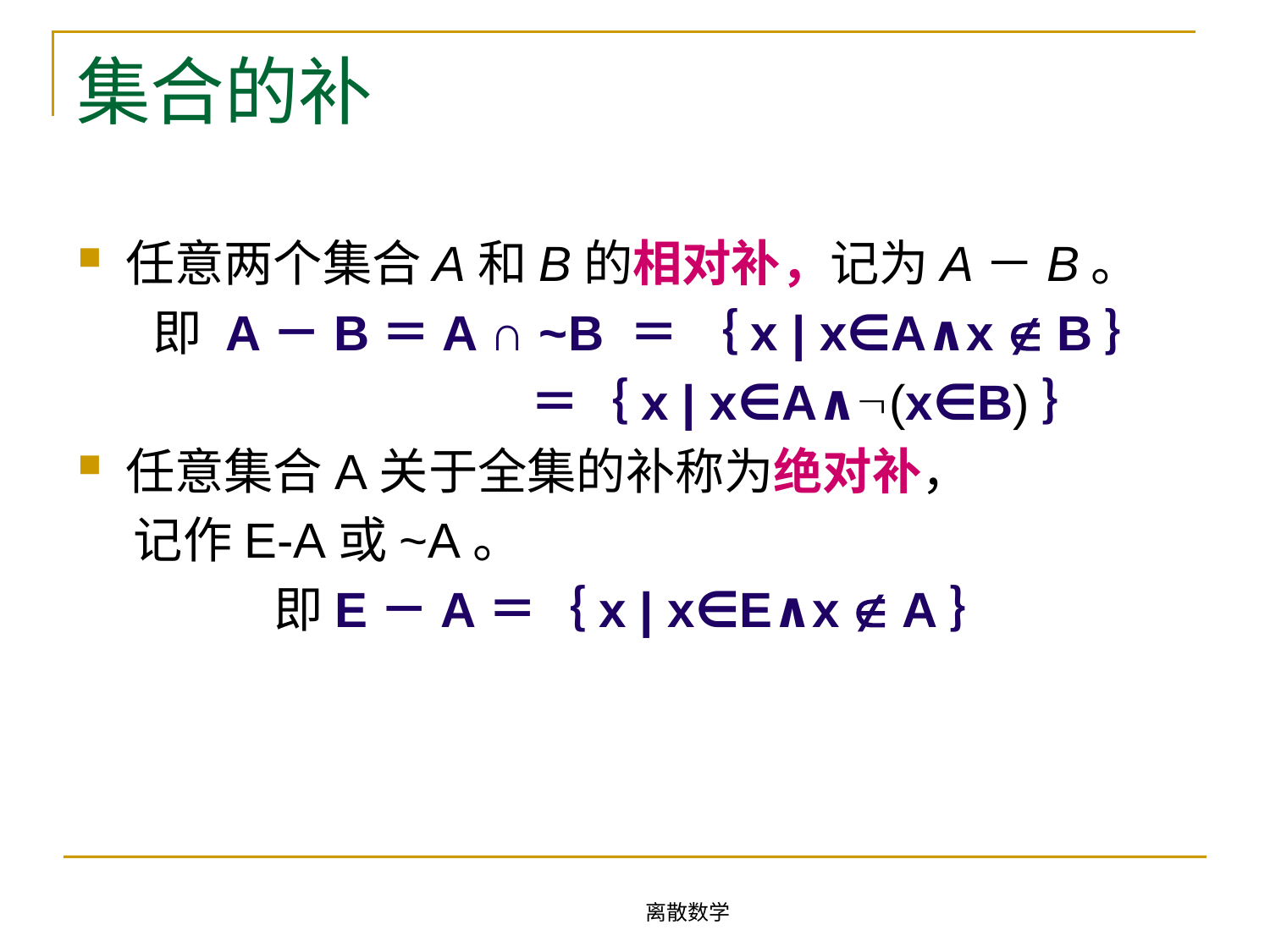

# 集合的补
任意两个集合A和B的相对补，记为A－B。
  即 A－B＝A ∩ ~B ＝ ｛x | x∈A∧x ∉ B｝
                              ＝｛x | x∈A∧¬(x∈B)｝
任意集合A关于全集的补称为绝对补，
    记作E-A或~A。
即E－A＝｛x | x∈E∧x ∉ A｝

离散数学
24